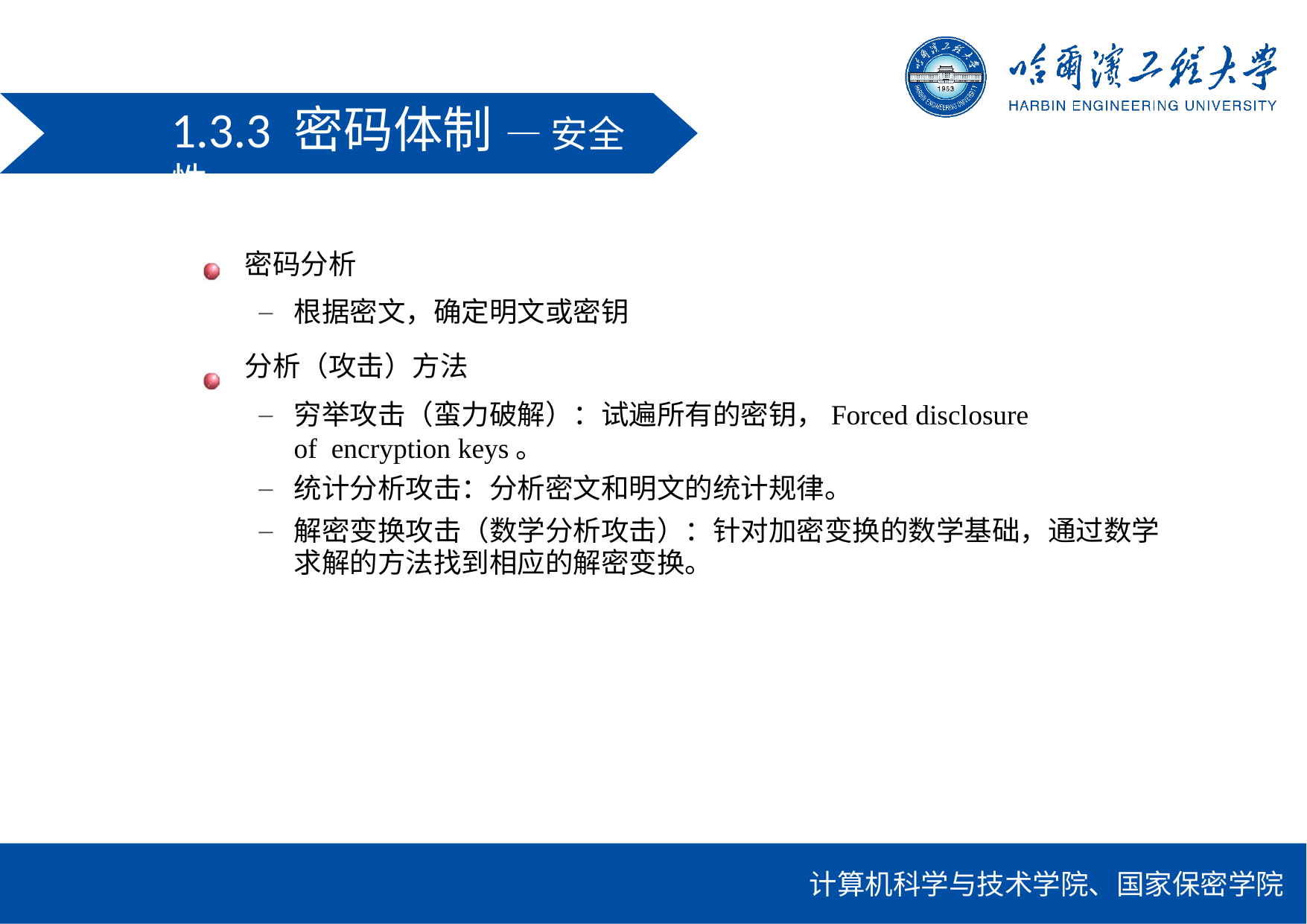

1.3.3 密码体制— 安全性
密码分析
根据密文，确定明文或密钥
分析（攻击）方法
穷举攻击（蛮力破解）：试遍所有的密钥，Forced disclosure of  encryption keys。
统计分析攻击：分析密文和明文的统计规律。
解密变换攻击（数学分析攻击）：针对加密变换的数学基础，通过数学 求解的方法找到相应的解密变换。